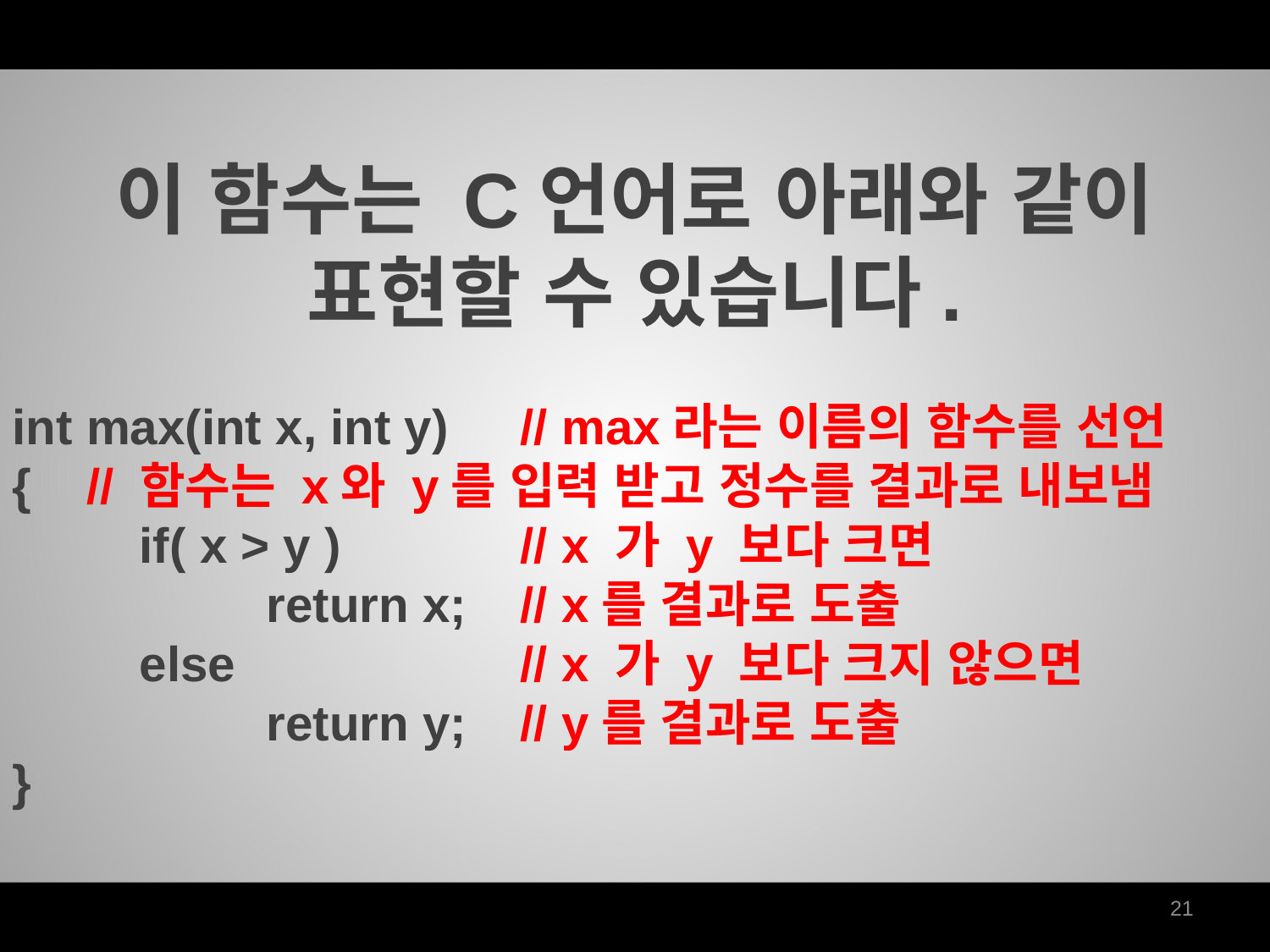

이 함수는 C언어로 아래와 같이
표현할 수 있습니다.

int max(int x, int y)	// max라는 이름의 함수를 선언
{    // 함수는 x와 y를 입력 받고 정수를 결과로 내보냄
	if( x > y )		// x 가 y 보다 크면
		return x;	// x를 결과로 도출
	else			// x 가 y 보다 크지 않으면
		return y;	// y를 결과로 도출
}

21